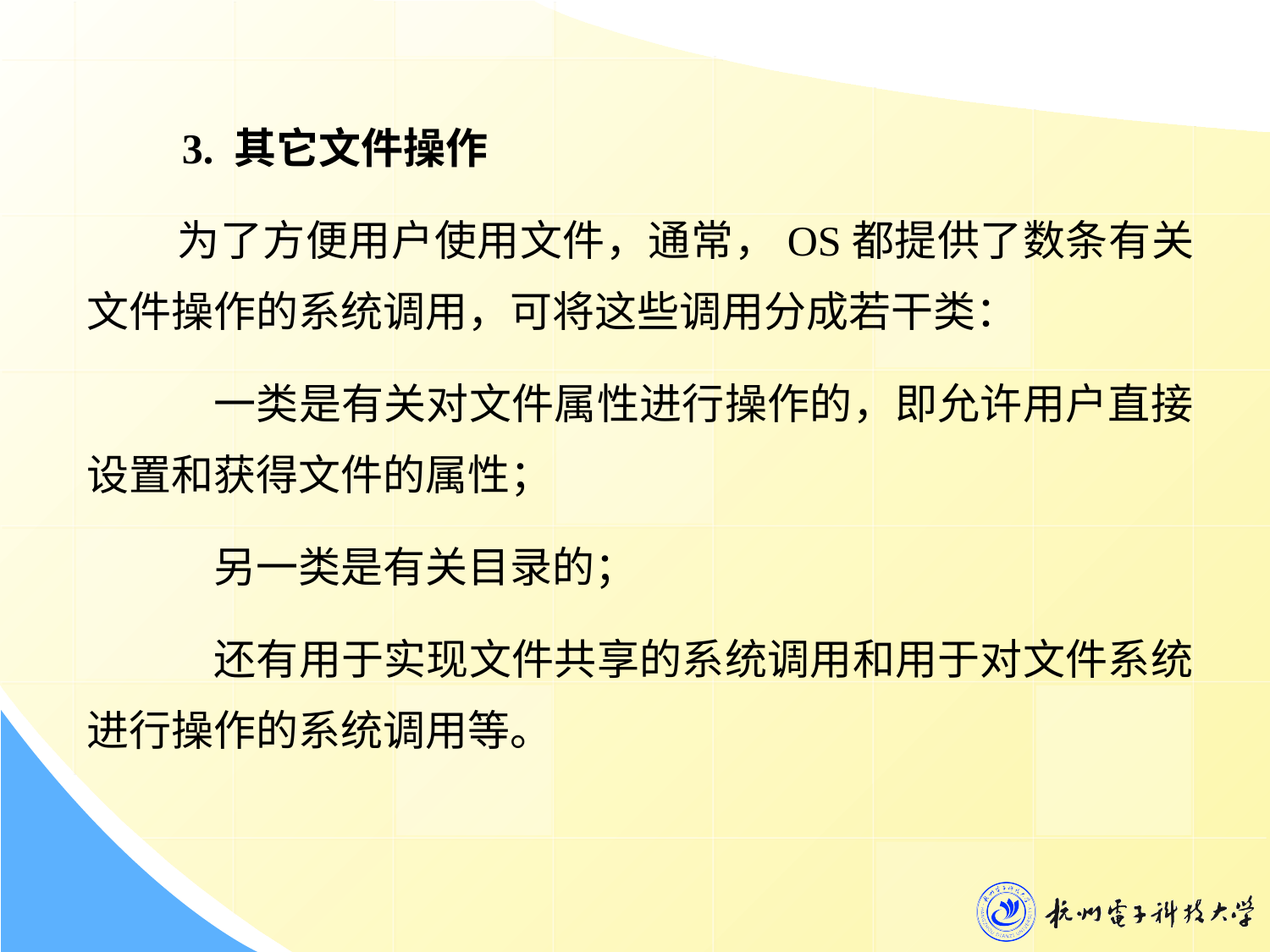

3. 其它文件操作
        为了方便用户使用文件，通常，OS都提供了数条有关文件操作的系统调用，可将这些调用分成若干类：
	一类是有关对文件属性进行操作的，即允许用户直接设置和获得文件的属性；
	另一类是有关目录的；
	还有用于实现文件共享的系统调用和用于对文件系统进行操作的系统调用等。